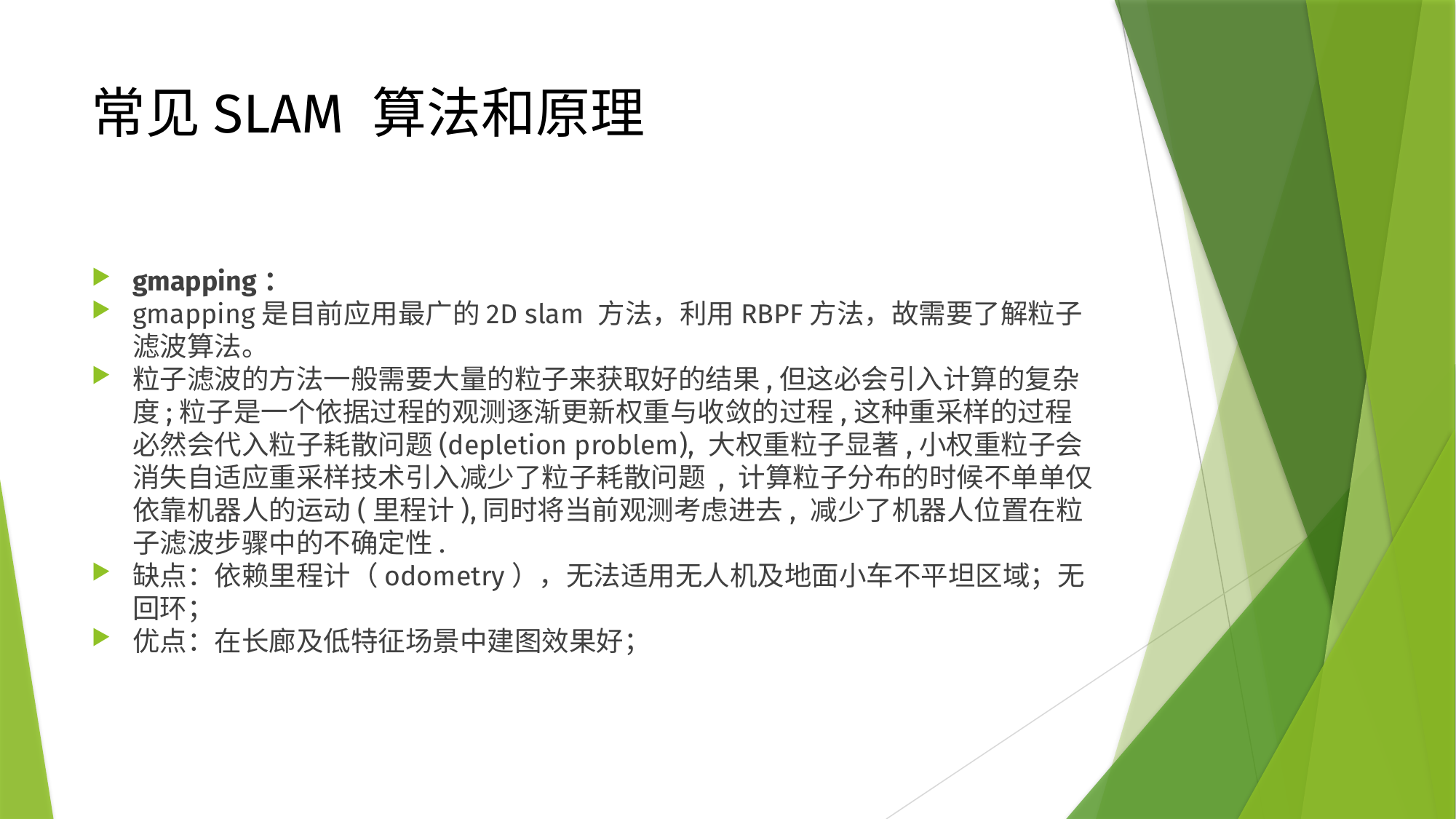

常见SLAM 算法和原理
gmapping：
gmapping是目前应用最广的2D slam 方法，利用RBPF方法，故需要了解粒子滤波算法。
粒子滤波的方法一般需要大量的粒子来获取好的结果,但这必会引入计算的复杂度;粒子是一个依据过程的观测逐渐更新权重与收敛的过程,这种重采样的过程必然会代入粒子耗散问题(depletion problem), 大权重粒子显著,小权重粒子会消失自适应重采样技术引入减少了粒子耗散问题 , 计算粒子分布的时候不单单仅依靠机器人的运动(里程计),同时将当前观测考虑进去, 减少了机器人位置在粒子滤波步骤中的不确定性.
缺点：依赖里程计（odometry），无法适用无人机及地面小车不平坦区域；无回环；
优点：在长廊及低特征场景中建图效果好；